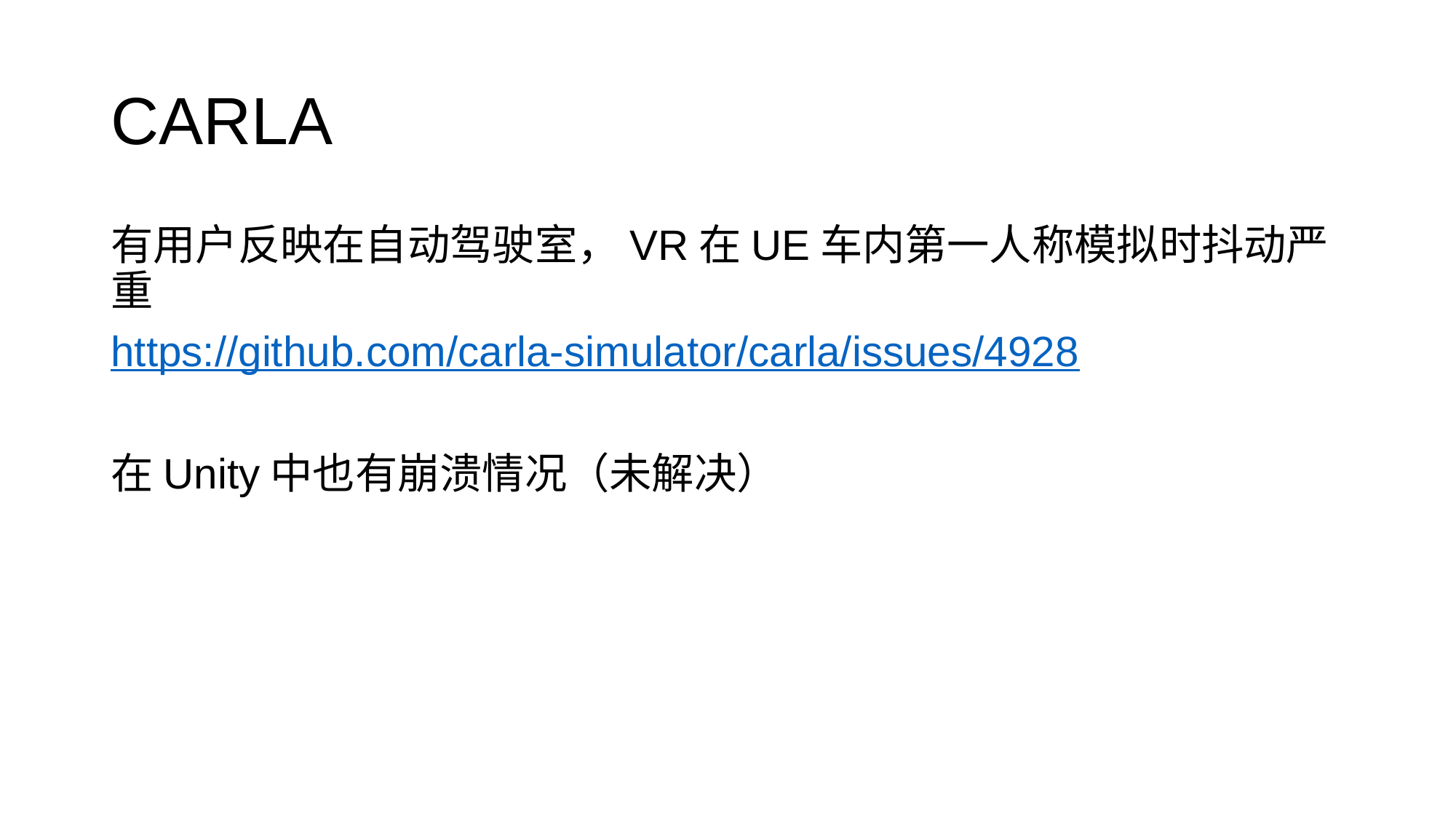

# CARLA
有用户反映在自动驾驶室，VR在UE车内第一人称模拟时抖动严重
https://github.com/carla-simulator/carla/issues/4928

在Unity中也有崩溃情况（未解决）